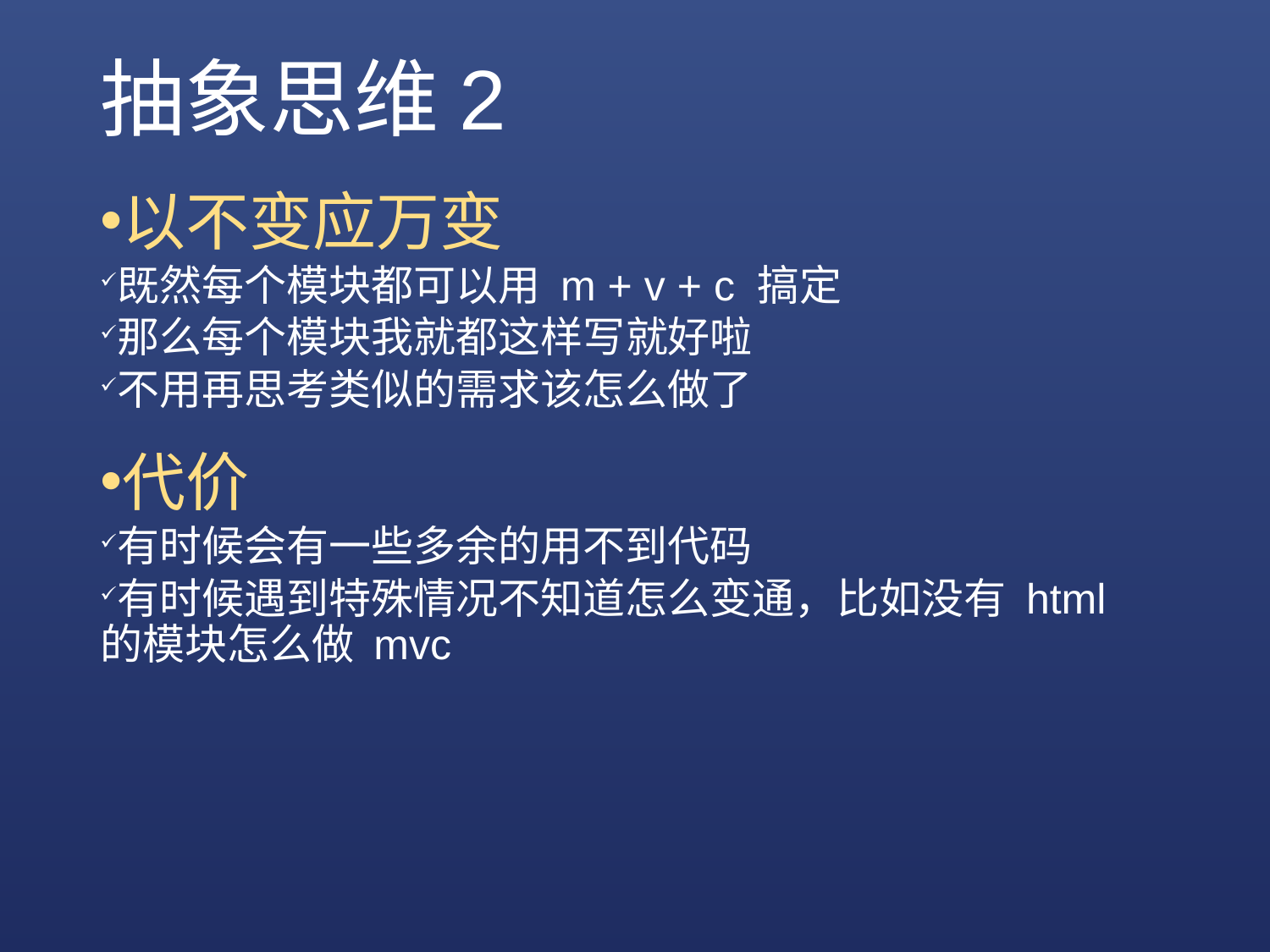

# 抽象思维2
以不变应万变
既然每个模块都可以用 m + v + c 搞定
那么每个模块我就都这样写就好啦
不用再思考类似的需求该怎么做了
代价
有时候会有一些多余的用不到代码
有时候遇到特殊情况不知道怎么变通，比如没有 html 的模块怎么做 mvc